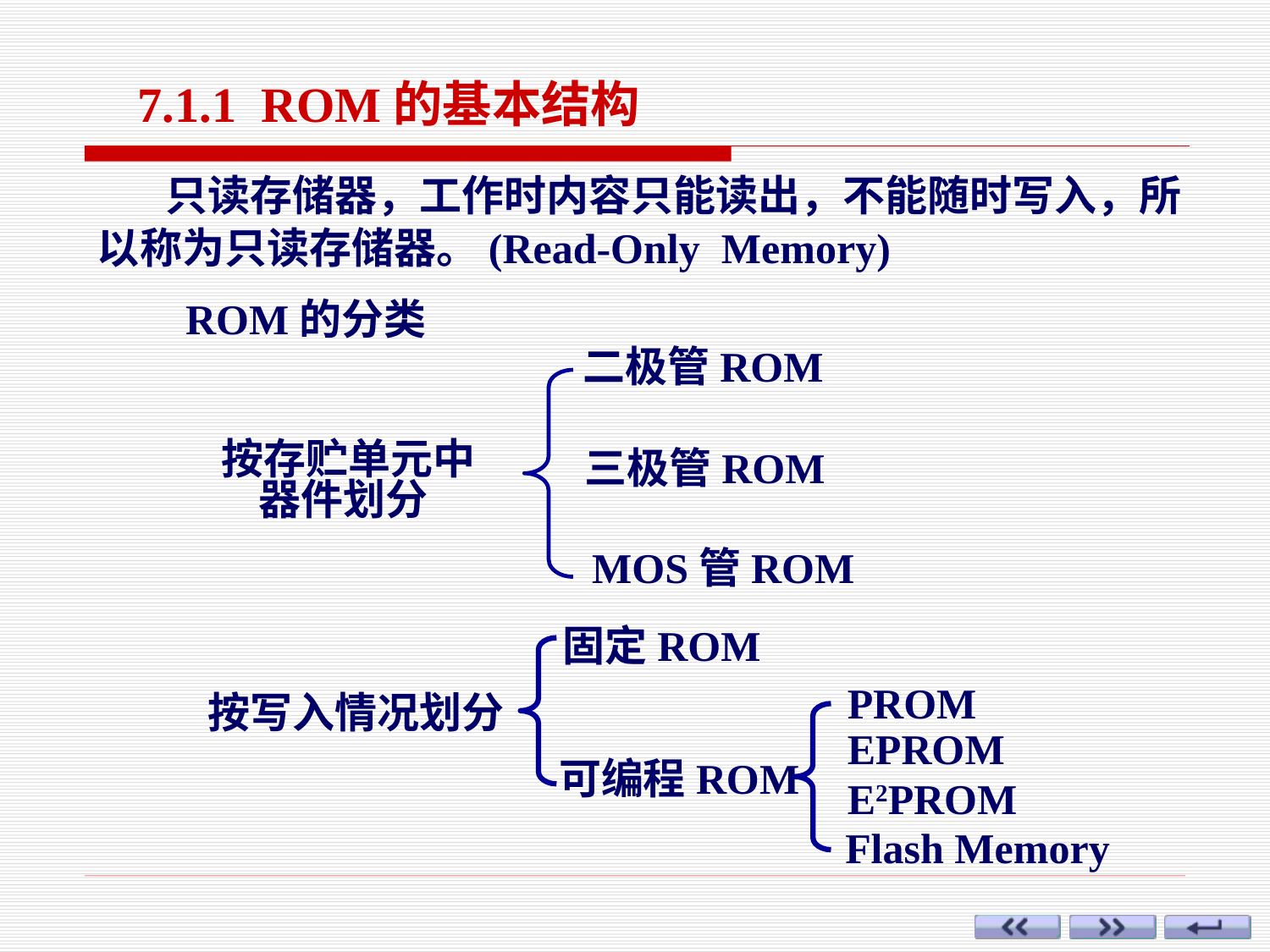

7.1.1  ROM的基本结构
     只读存储器，工作时内容只能读出，不能随时写入，所以称为只读存储器。(Read-Only  Memory)
ROM的分类
二极管ROM

三极管ROM
按存贮单元中器件划分
MOS管ROM
固定ROM

PROM
按写入情况划分

EPROM
可编程ROM
E2PROM
Flash Memory